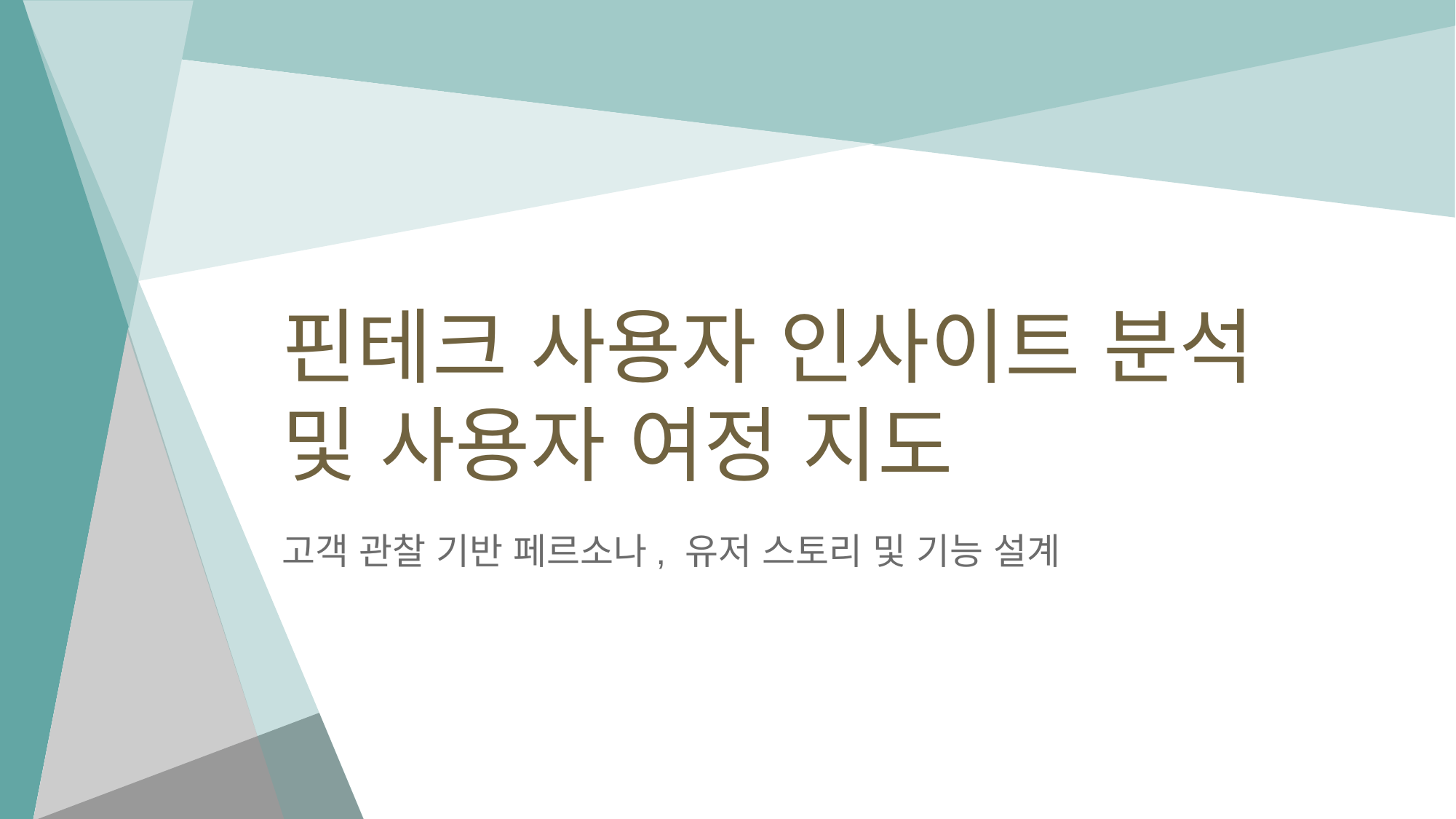

# 핀테크 사용자 인사이트 분석 및 사용자 여정 지도
고객 관찰 기반 페르소나, 유저 스토리 및 기능 설계